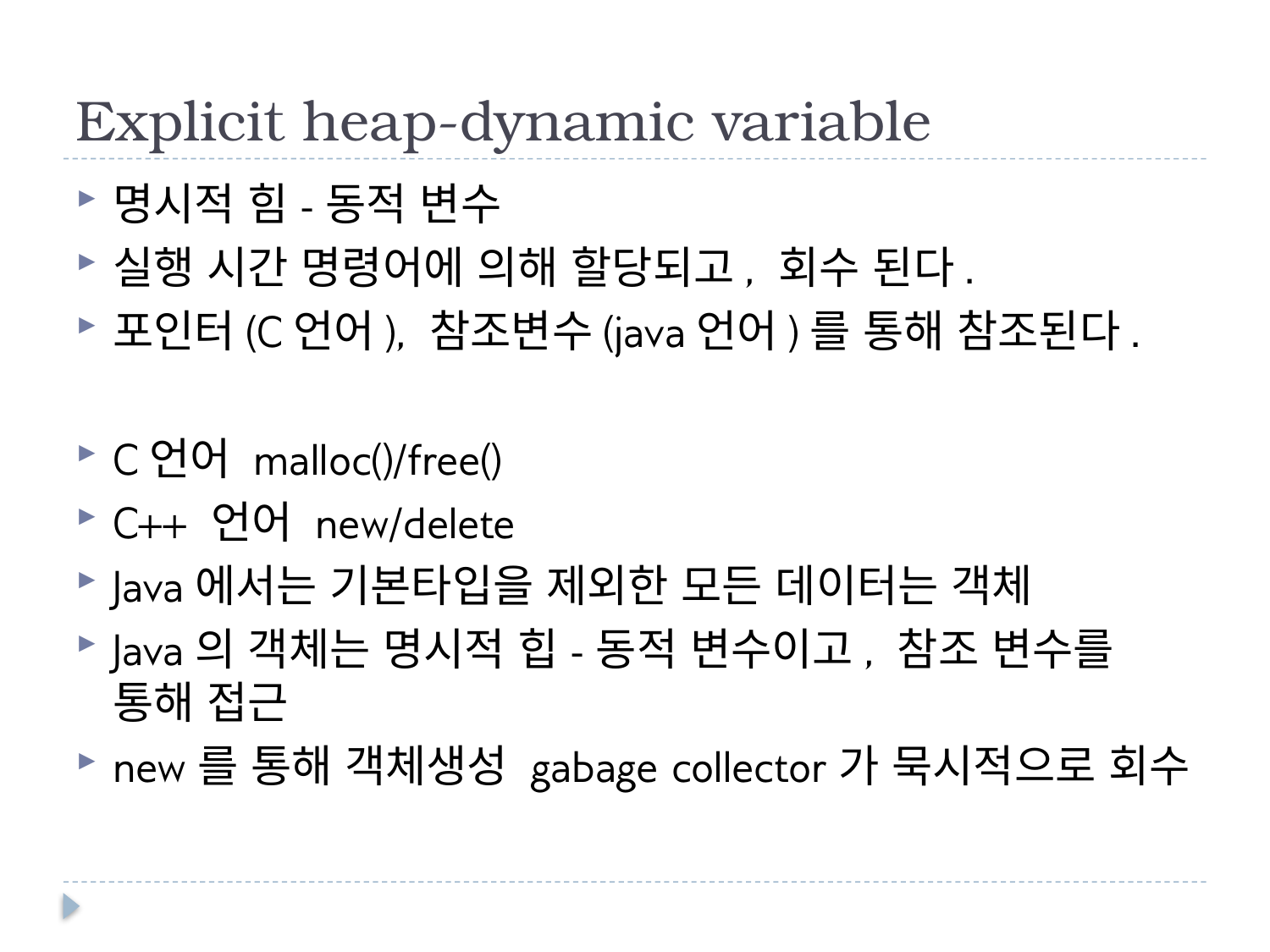

# Explicit heap-dynamic variable
명시적 힘-동적 변수
실행 시간 명령어에 의해 할당되고, 회수 된다.
포인터(C언어), 참조변수(java언어)를 통해 참조된다.

C언어 malloc()/free()
C++ 언어 new/delete
Java에서는 기본타입을 제외한 모든 데이터는 객체
Java의 객체는 명시적 힙-동적 변수이고, 참조 변수를 통해 접근
new를 통해 객체생성 gabage collector가 묵시적으로 회수